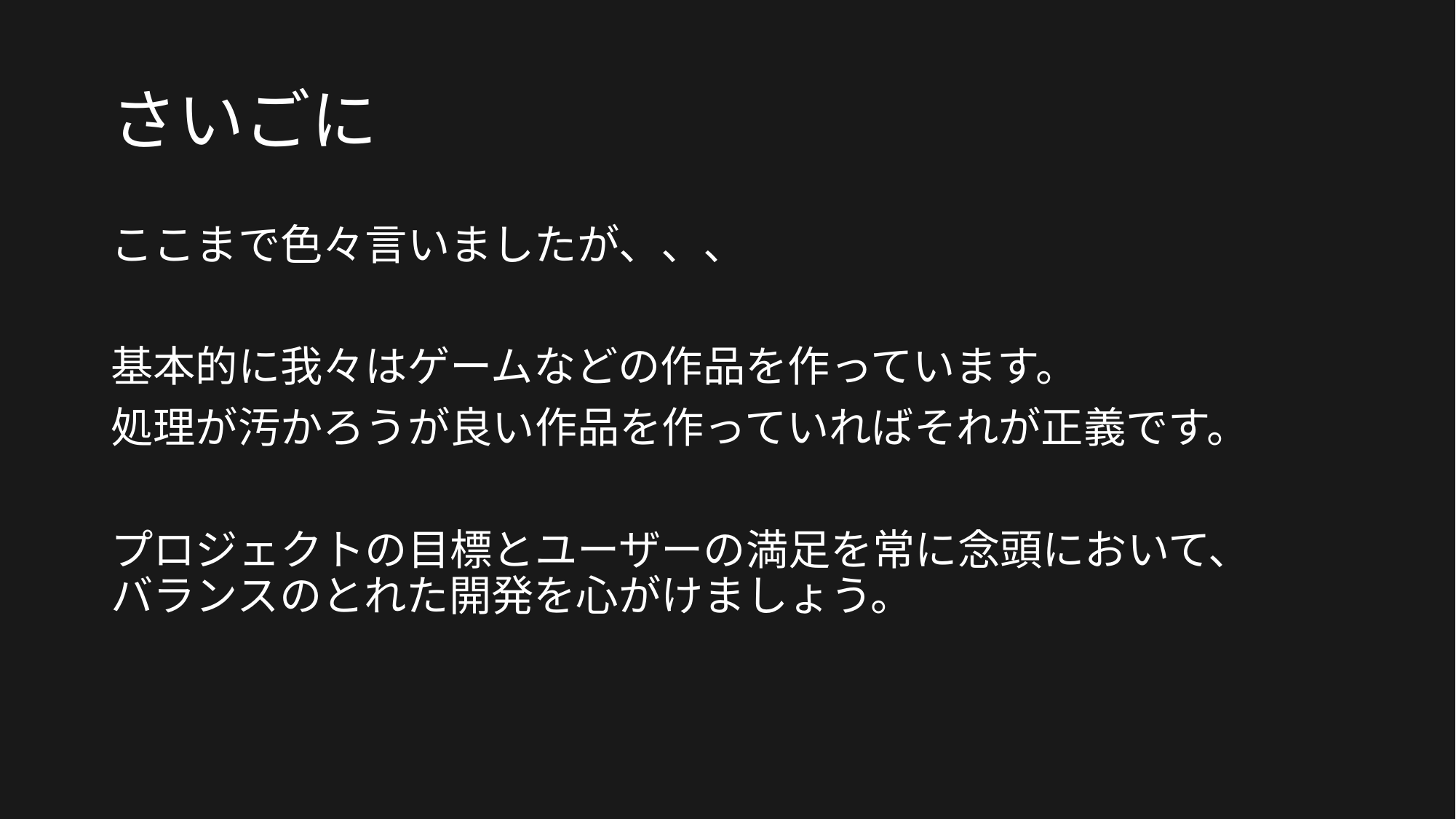

# さいごに
ここまで色々言いましたが、、、

基本的に我々はゲームなどの作品を作っています。
処理が汚かろうが良い作品を作っていればそれが正義です。

プロジェクトの目標とユーザーの満足を常に念頭において、
バランスのとれた開発を心がけましょう。